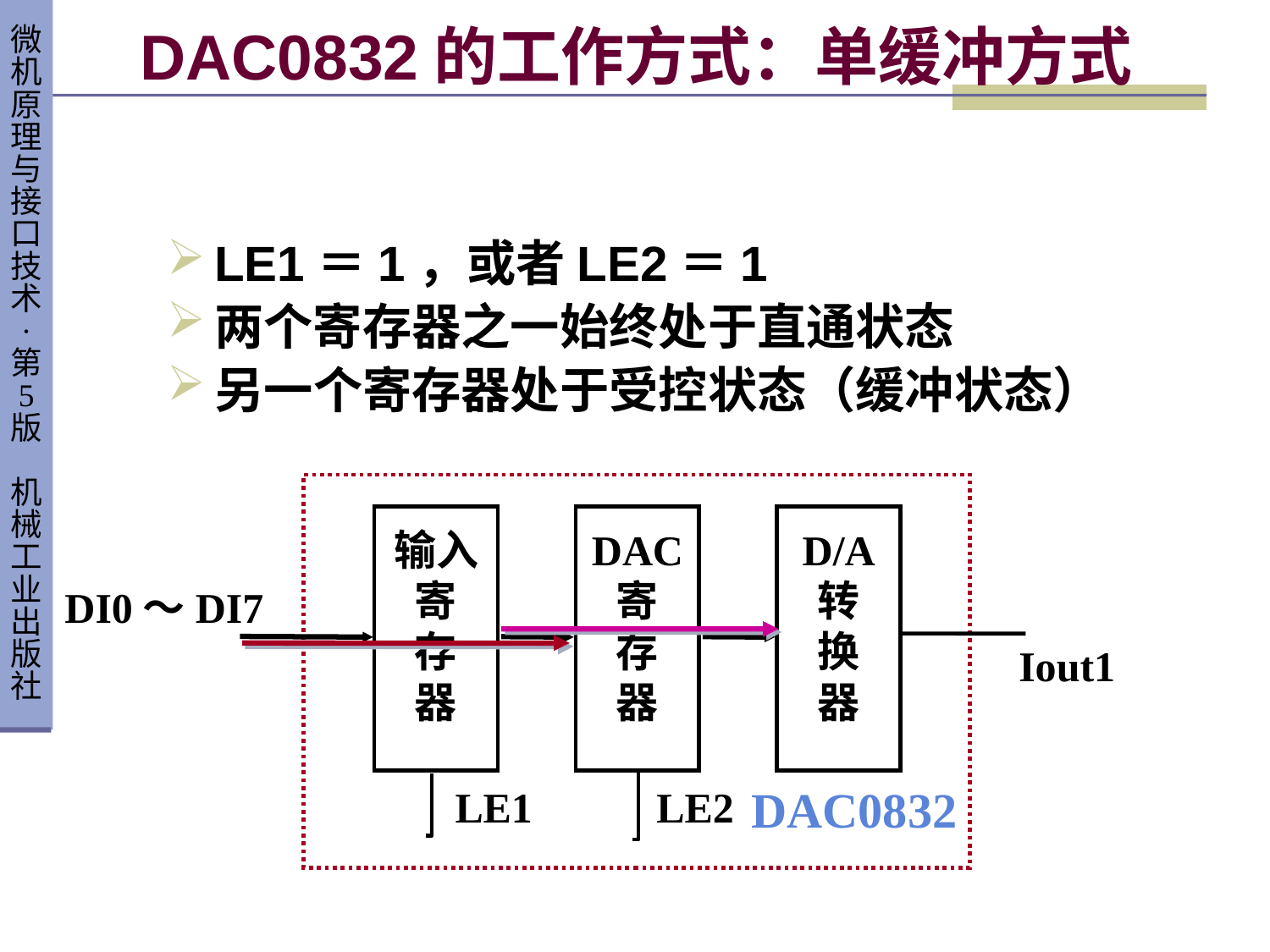

# DAC0832的工作方式：单缓冲方式
LE1＝1，或者LE2＝1
两个寄存器之一始终处于直通状态
另一个寄存器处于受控状态（缓冲状态）

输入
寄
存
器
DAC
寄
存
器
D/A
转
换
器
DI0～DI7

Iout1

DAC0832
LE1
LE2